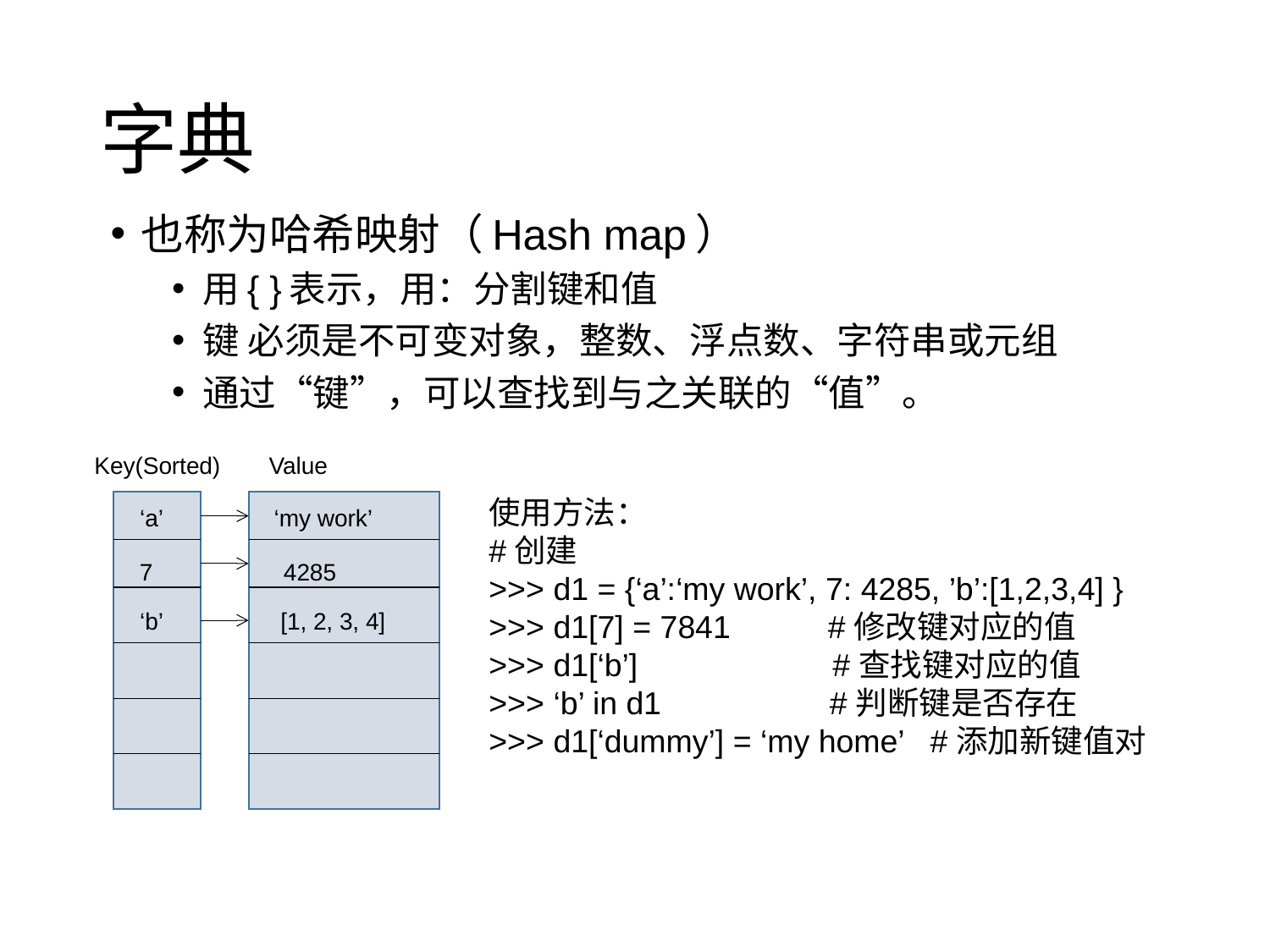

# 字典
也称为哈希映射（Hash map）
用{ }表示，用：分割键和值
键 必须是不可变对象，整数、浮点数、字符串或元组
通过“键”，可以查找到与之关联的“值”。
Key(Sorted)
Value
使用方法：
#创建
>>> d1 = {‘a’:‘my work’, 7: 4285, ’b’:[1,2,3,4] }
>>> d1[7] = 7841           #修改键对应的值
>>> d1[‘b’]                      #查找键对应的值
>>> ‘b’ in d1                   #判断键是否存在
>>> d1[‘dummy’] = ‘my home’   #添加新键值对

‘a’                 ‘my work’
7                    4285
‘b’                  [1, 2, 3, 4]